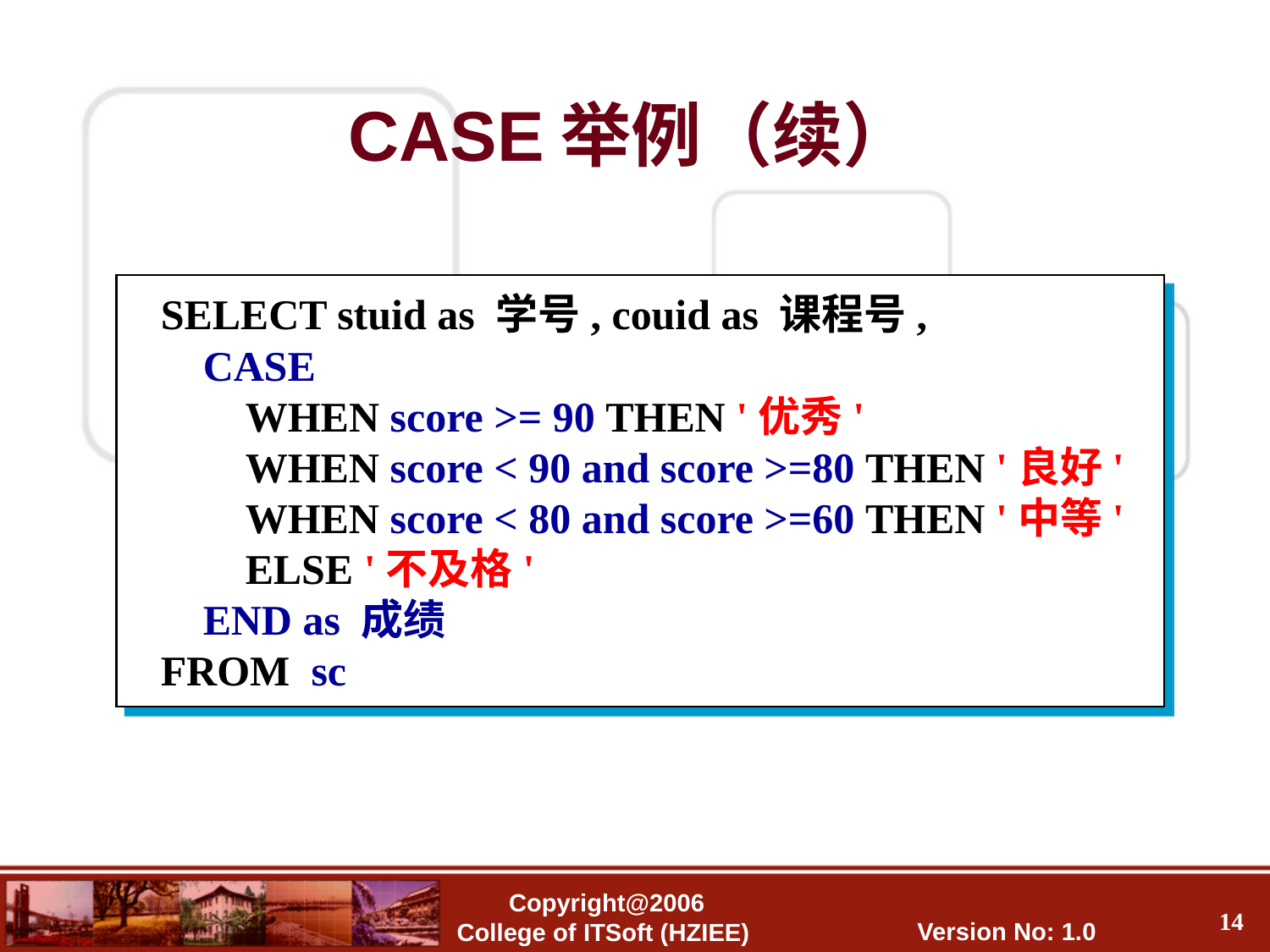

# CASE举例（续）
SELECT stuid as 学号, couid as 课程号,
    CASE
        WHEN score >= 90 THEN '优秀'
        WHEN score < 90 and score >=80 THEN '良好'
        WHEN score < 80 and score >=60 THEN '中等'
        ELSE '不及格'
    END as 成绩
FROM  sc